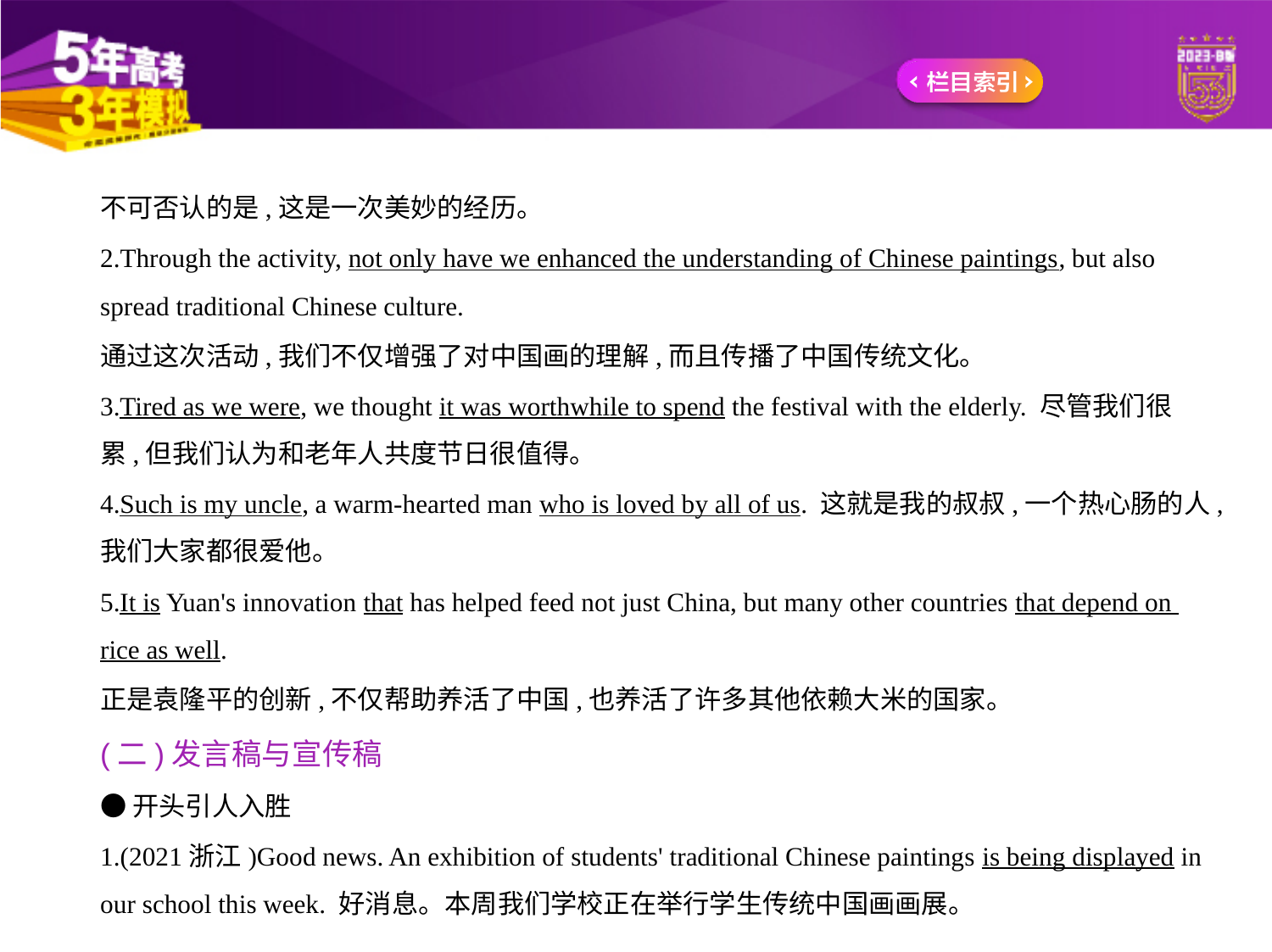

不可否认的是,这是一次美妙的经历。
2.Through the activity, not only have we enhanced the understanding of Chinese paintings, but also
spread traditional Chinese culture.
通过这次活动,我们不仅增强了对中国画的理解,而且传播了中国传统文化。
3.Tired as we were, we thought it was worthwhile to spend the festival with the elderly. 尽管我们很
累,但我们认为和老年人共度节日很值得。
4.Such is my uncle, a warm-hearted man who is loved by all of us. 这就是我的叔叔,一个热心肠的人,
我们大家都很爱他。
5.It is Yuan's innovation that has helped feed not just China, but many other countries that depend on
rice as well.
正是袁隆平的创新,不仅帮助养活了中国,也养活了许多其他依赖大米的国家。
(二)发言稿与宣传稿
●开头引人入胜
1.(2021浙江)Good news. An exhibition of students' traditional Chinese paintings is being displayed in
our school this week. 好消息。本周我们学校正在举行学生传统中国画画展。